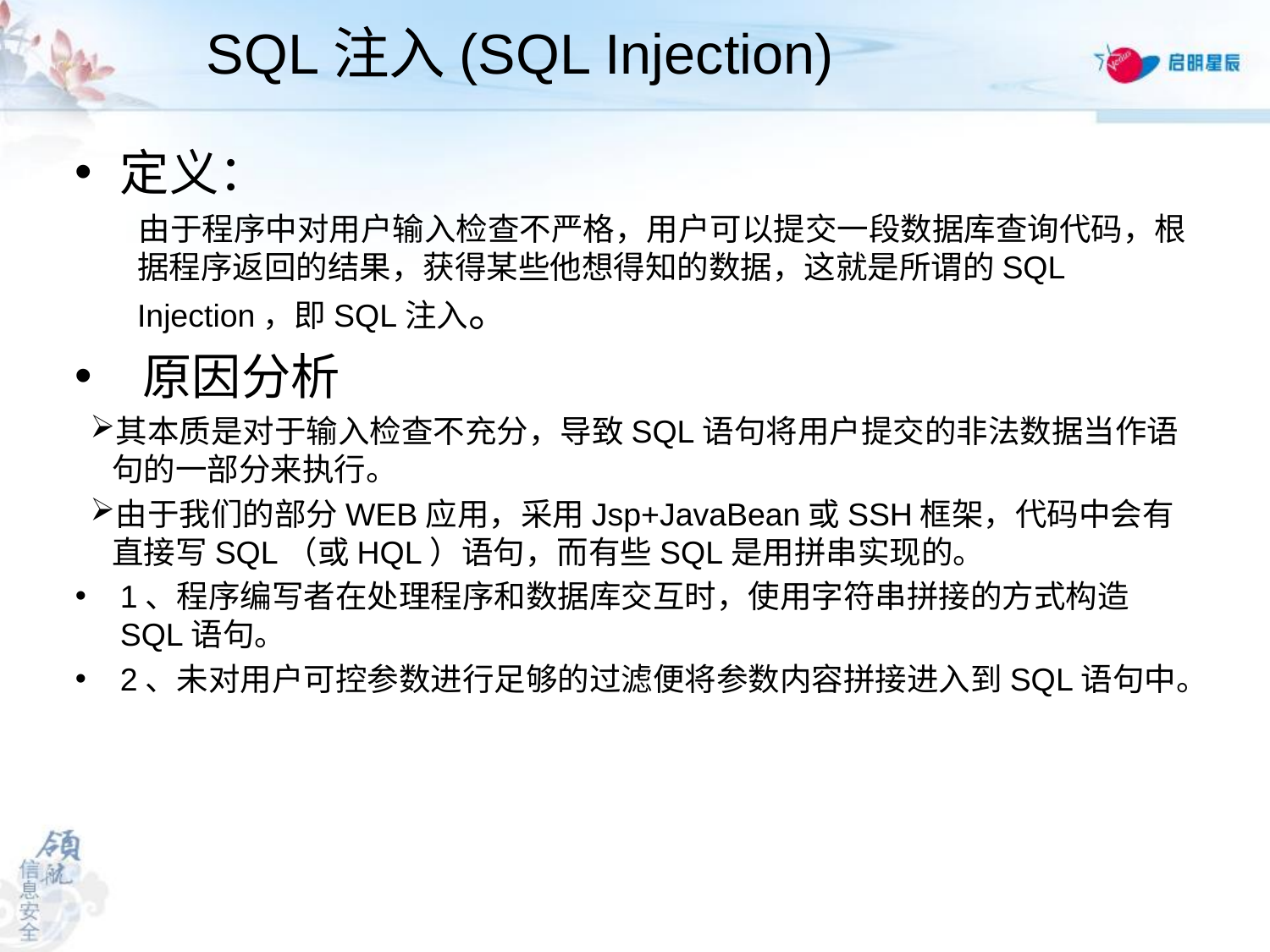

# SQL注入(SQL Injection)
定义：
由于程序中对用户输入检查不严格，用户可以提交一段数据库查询代码，根据程序返回的结果，获得某些他想得知的数据，这就是所谓的SQL Injection，即SQL注入。
 原因分析
其本质是对于输入检查不充分，导致SQL语句将用户提交的非法数据当作语句的一部分来执行。
由于我们的部分WEB应用，采用Jsp+JavaBean或SSH框架，代码中会有直接写SQL（或HQL）语句，而有些SQL是用拼串实现的。
1、程序编写者在处理程序和数据库交互时，使用字符串拼接的方式构造SQL语句。
2、未对用户可控参数进行足够的过滤便将参数内容拼接进入到SQL语句中。